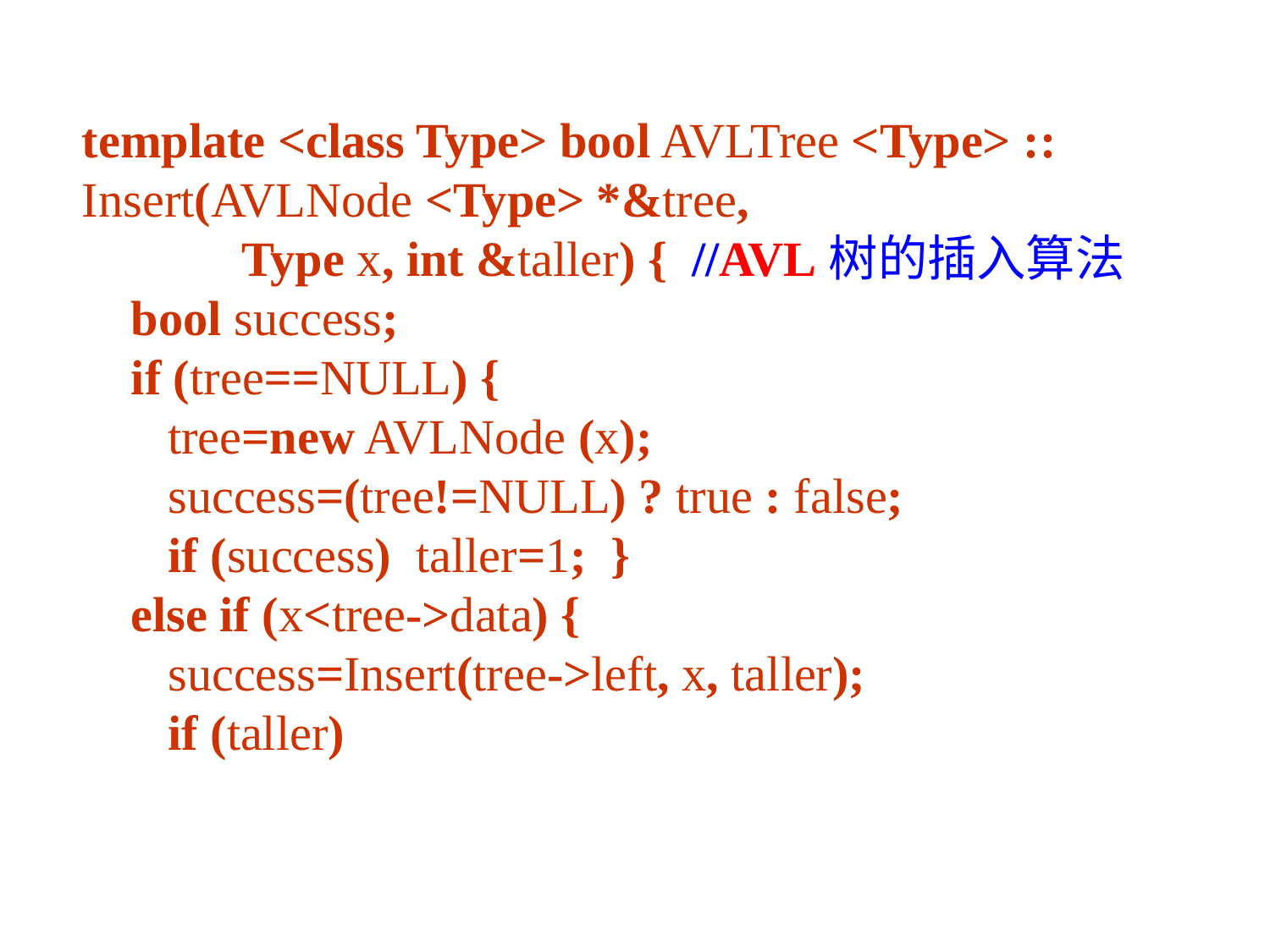

template <class Type> bool AVLTree <Type> ::
Insert(AVLNode <Type> *&tree,
             Type x, int &taller) {  //AVL树的插入算法
    bool success;
    if (tree==NULL) {
       tree=new AVLNode (x);
       success=(tree!=NULL) ? true : false;
       if (success)  taller=1;  }
    else if (x<tree->data) {
       success=Insert(tree->left, x, taller);
       if (taller)
150